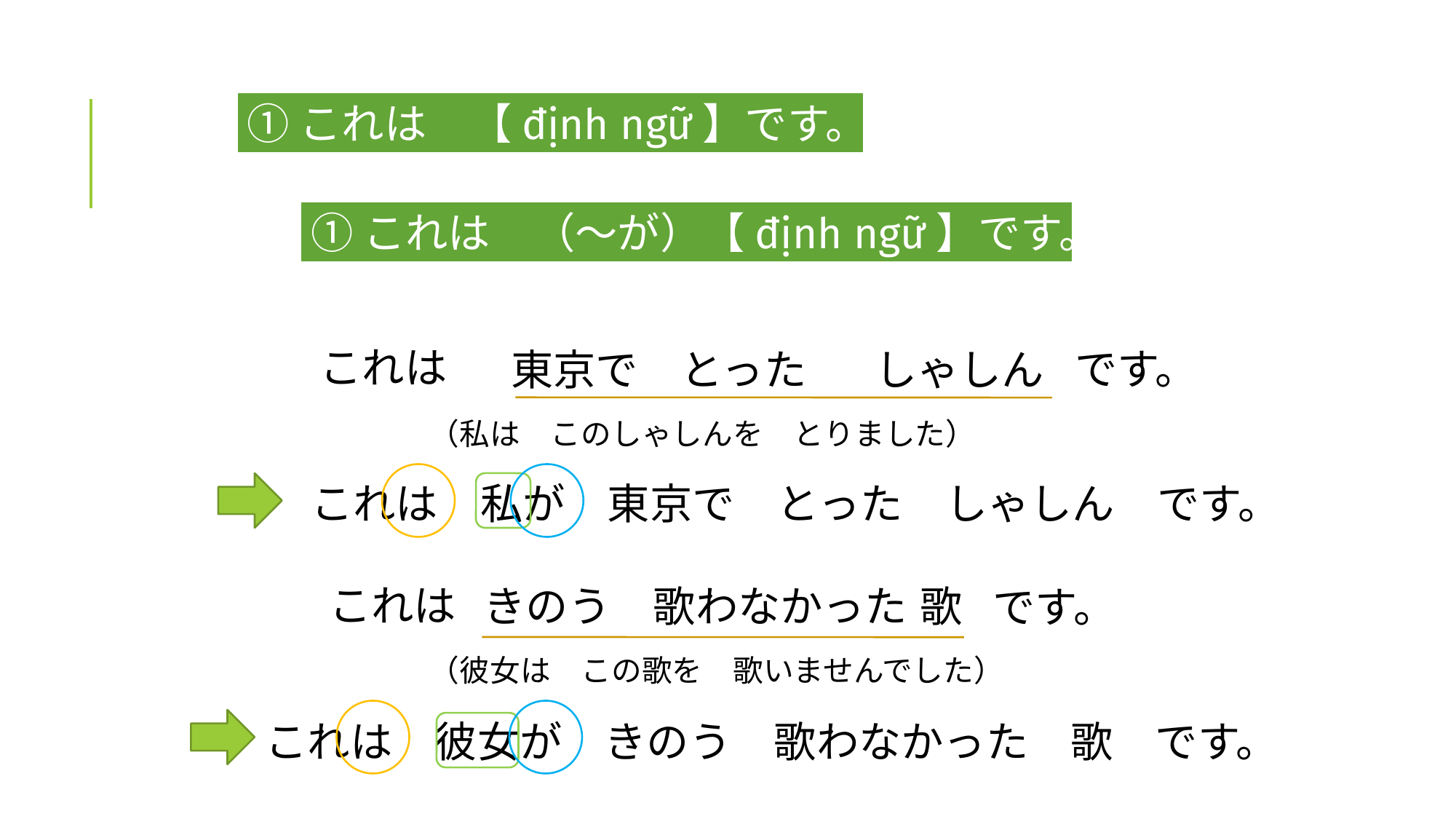

①これは　【định ngữ】です。
①これは　（～が）【định ngữ】です。
これは
です。
東京で　とった
しゃしん
（私は　このしゃしんを　とりました）

これは　私が　東京で　とった　しゃしん　です。

これは
歌
きのう　歌わなかった
です。
（彼女は　この歌を　歌いませんでした）

これは　彼女が　きのう　歌わなかった　歌　です。